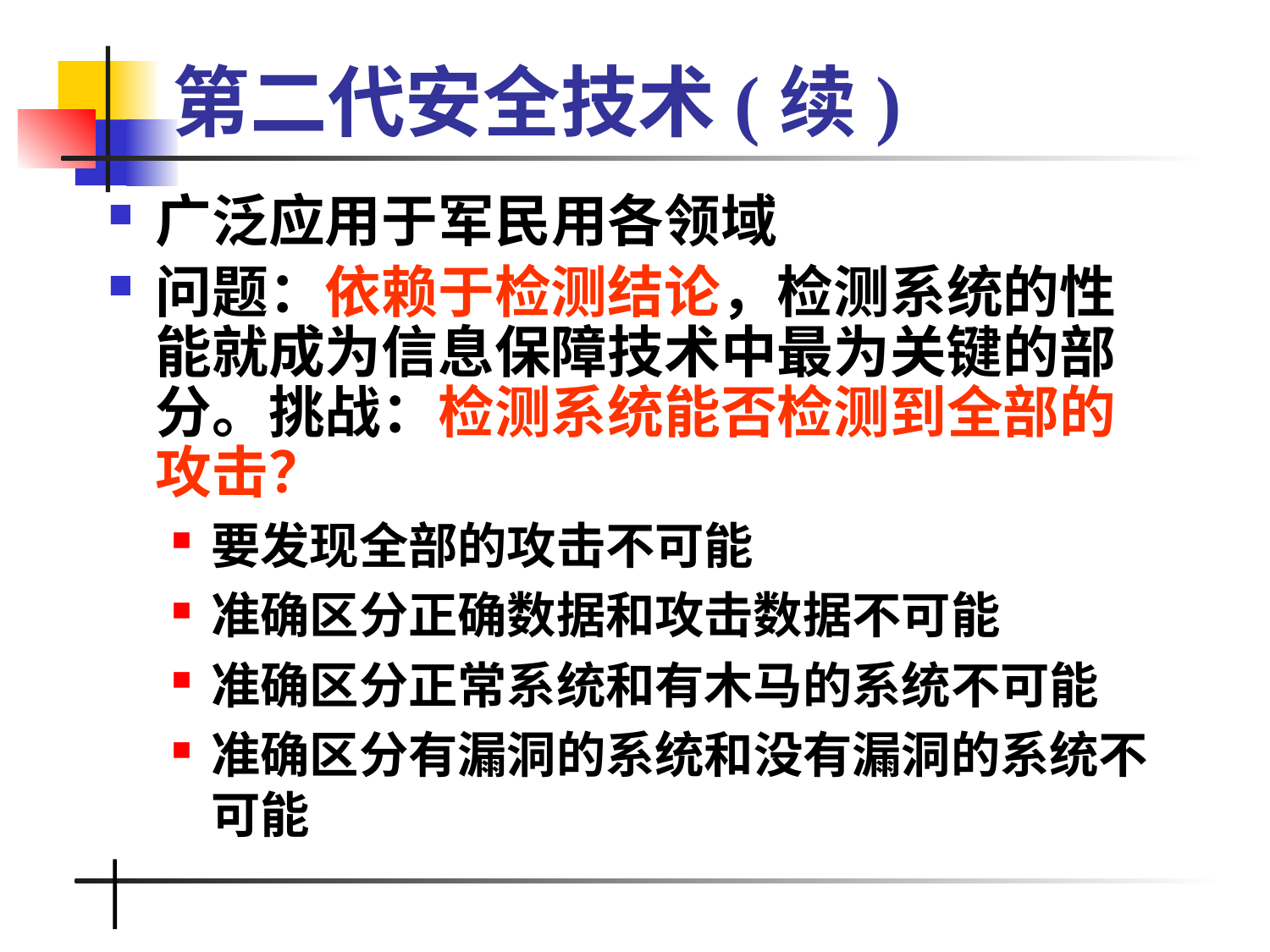

# 第二代安全技术(续)
广泛应用于军民用各领域
问题：依赖于检测结论，检测系统的性能就成为信息保障技术中最为关键的部分。挑战：检测系统能否检测到全部的攻击？
要发现全部的攻击不可能
准确区分正确数据和攻击数据不可能
准确区分正常系统和有木马的系统不可能
准确区分有漏洞的系统和没有漏洞的系统不可能